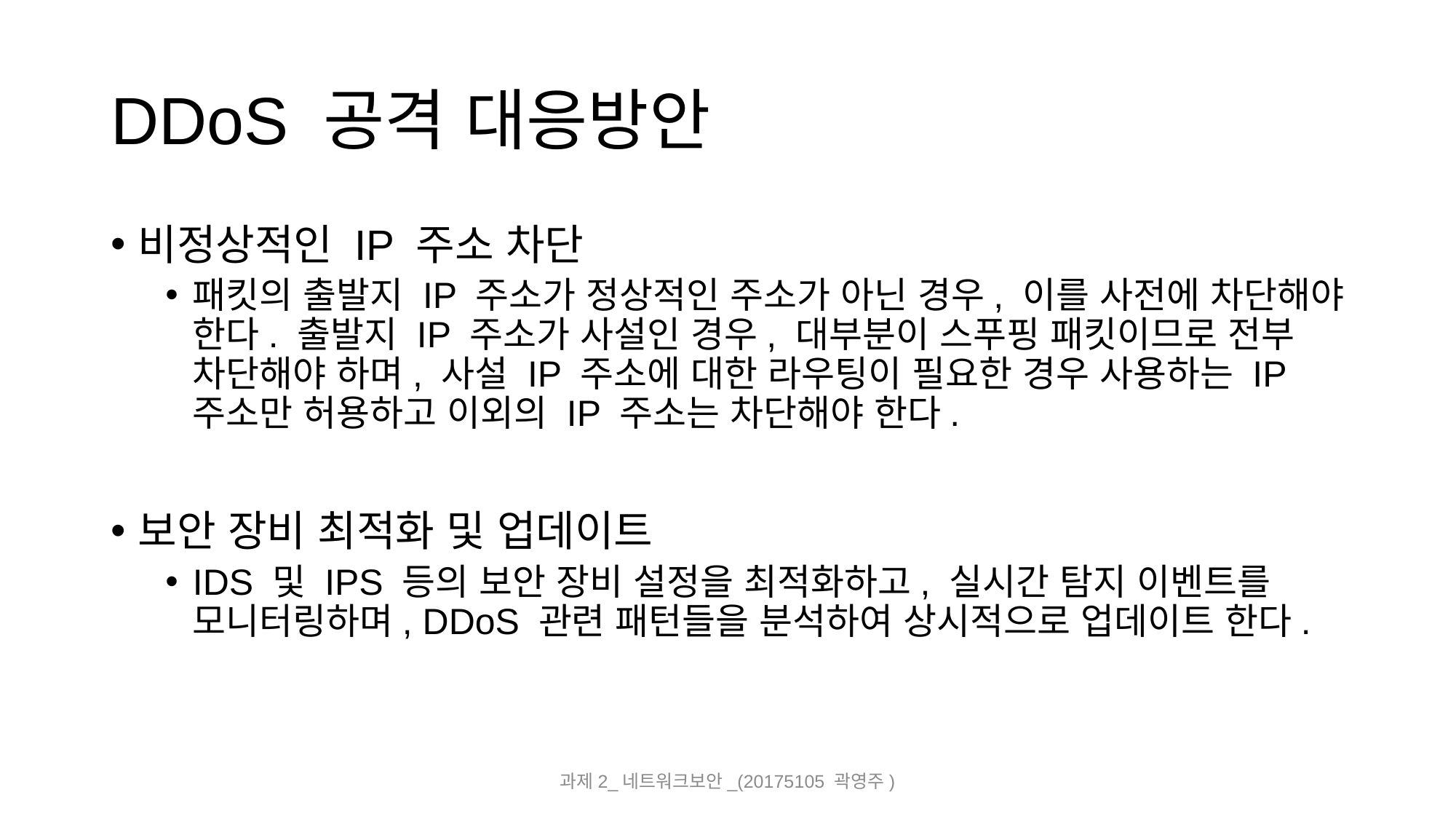

# DDoS 공격 대응방안
비정상적인 IP 주소 차단
패킷의 출발지 IP 주소가 정상적인 주소가 아닌 경우, 이를 사전에 차단해야 한다. 출발지 IP 주소가 사설인 경우, 대부분이 스푸핑 패킷이므로 전부 차단해야 하며, 사설 IP 주소에 대한 라우팅이 필요한 경우 사용하는 IP 주소만 허용하고 이외의 IP 주소는 차단해야 한다.

보안 장비 최적화 및 업데이트
IDS 및 IPS 등의 보안 장비 설정을 최적화하고, 실시간 탐지 이벤트를 모니터링하며, DDoS 관련 패턴들을 분석하여 상시적으로 업데이트 한다.

과제2_네트워크보안_(20175105 곽영주)